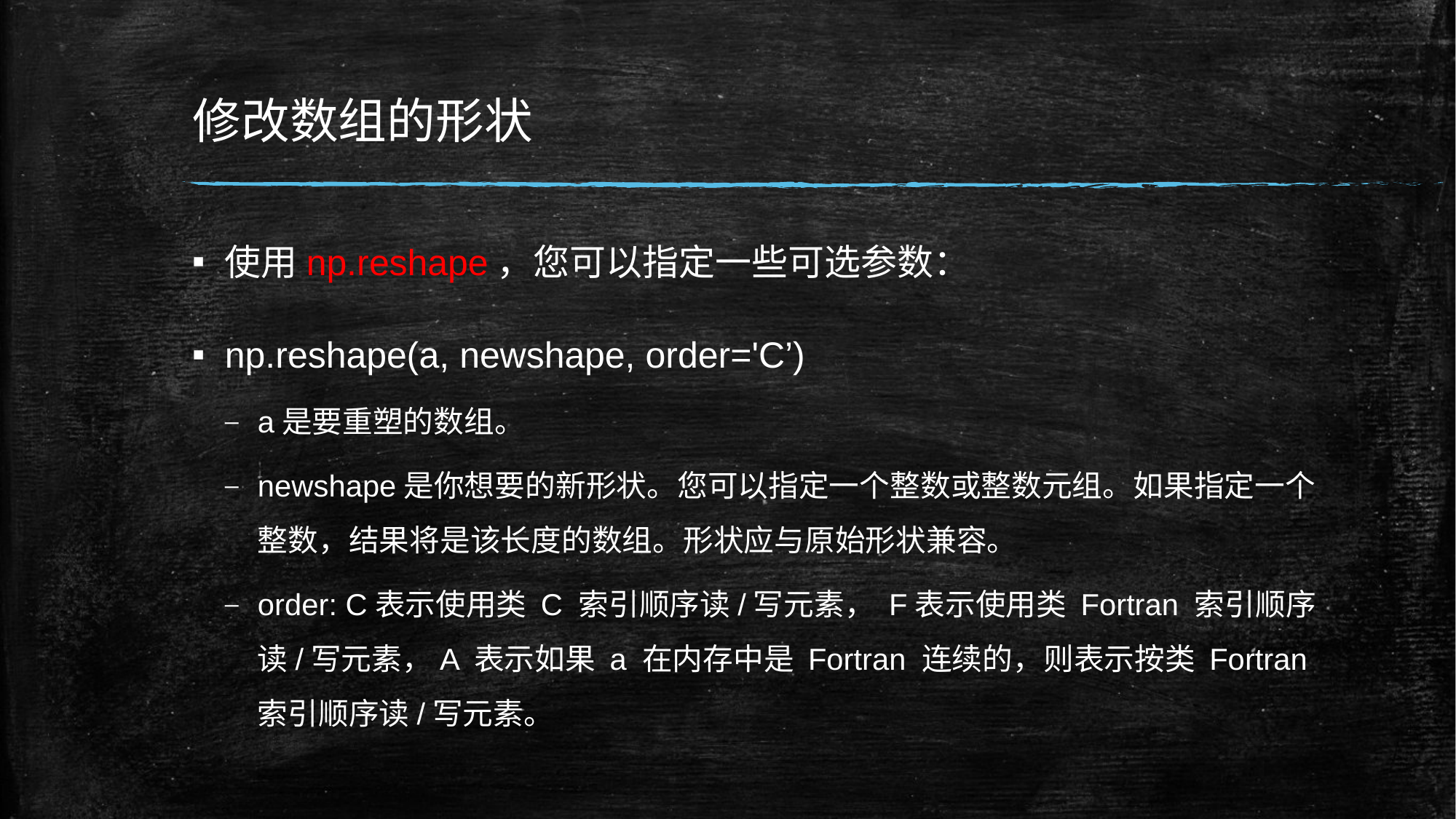

# 修改数组的形状
使用np.reshape，您可以指定一些可选参数：
np.reshape(a, newshape, order='C’)
a是要重塑的数组。
newshape是你想要的新形状。您可以指定一个整数或整数元组。如果指定一个整数，结果将是该长度的数组。形状应与原始形状兼容。
order: C表示使用类 C 索引顺序读/写元素， F表示使用类 Fortran 索引顺序读/写元素，A 表示如果 a 在内存中是 Fortran 连续的，则表示按类 Fortran 索引顺序读/写元素。